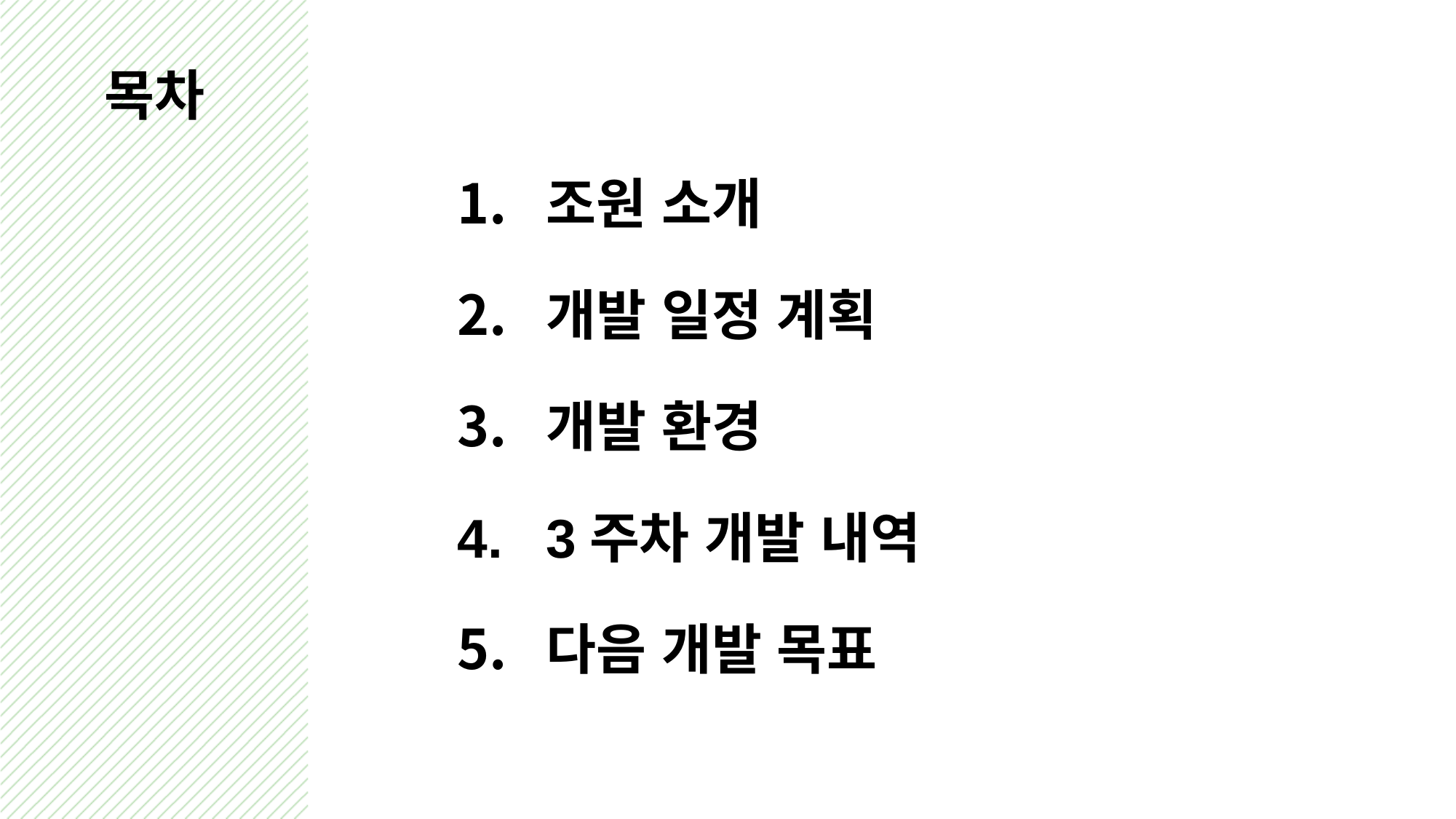

목차
조원 소개
개발 일정 계획
개발 환경
3주차 개발 내역
다음 개발 목표